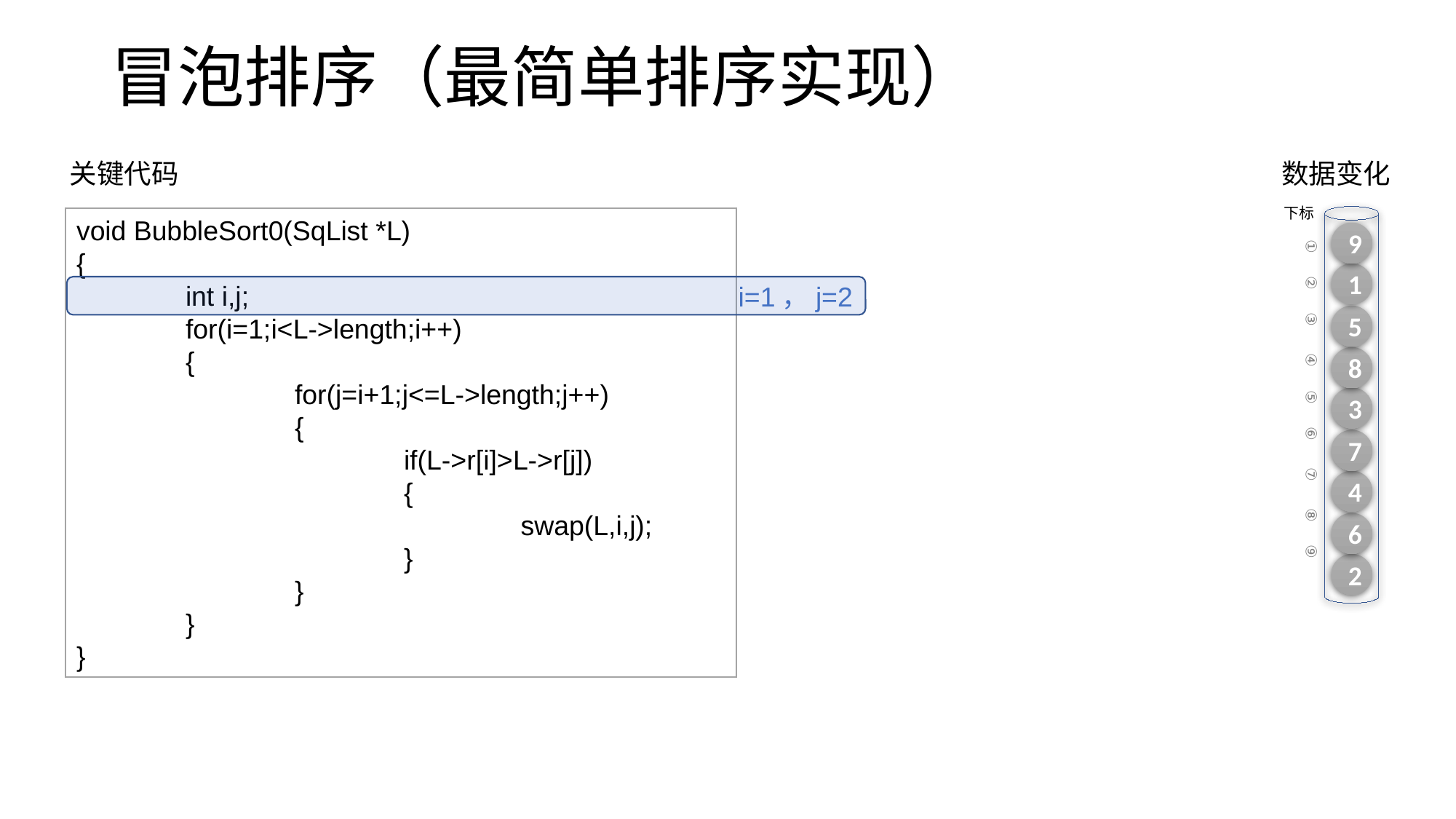

# 冒泡排序（最简单排序实现）
关键代码
数据变化
下标

void BubbleSort0(SqList *L)
{
	int i,j;
	for(i=1;i<L->length;i++)
	{
		for(j=i+1;j<=L->length;j++)
		{
			if(L->r[i]>L->r[j])
			{
				 swap(L,i,j); 			}
		}
	}
}
9
①      ②      ③       ④      ⑤      ⑥       ⑦       ⑧      ⑨
1
i=1，j=2
5
8
3
7
4
6
2